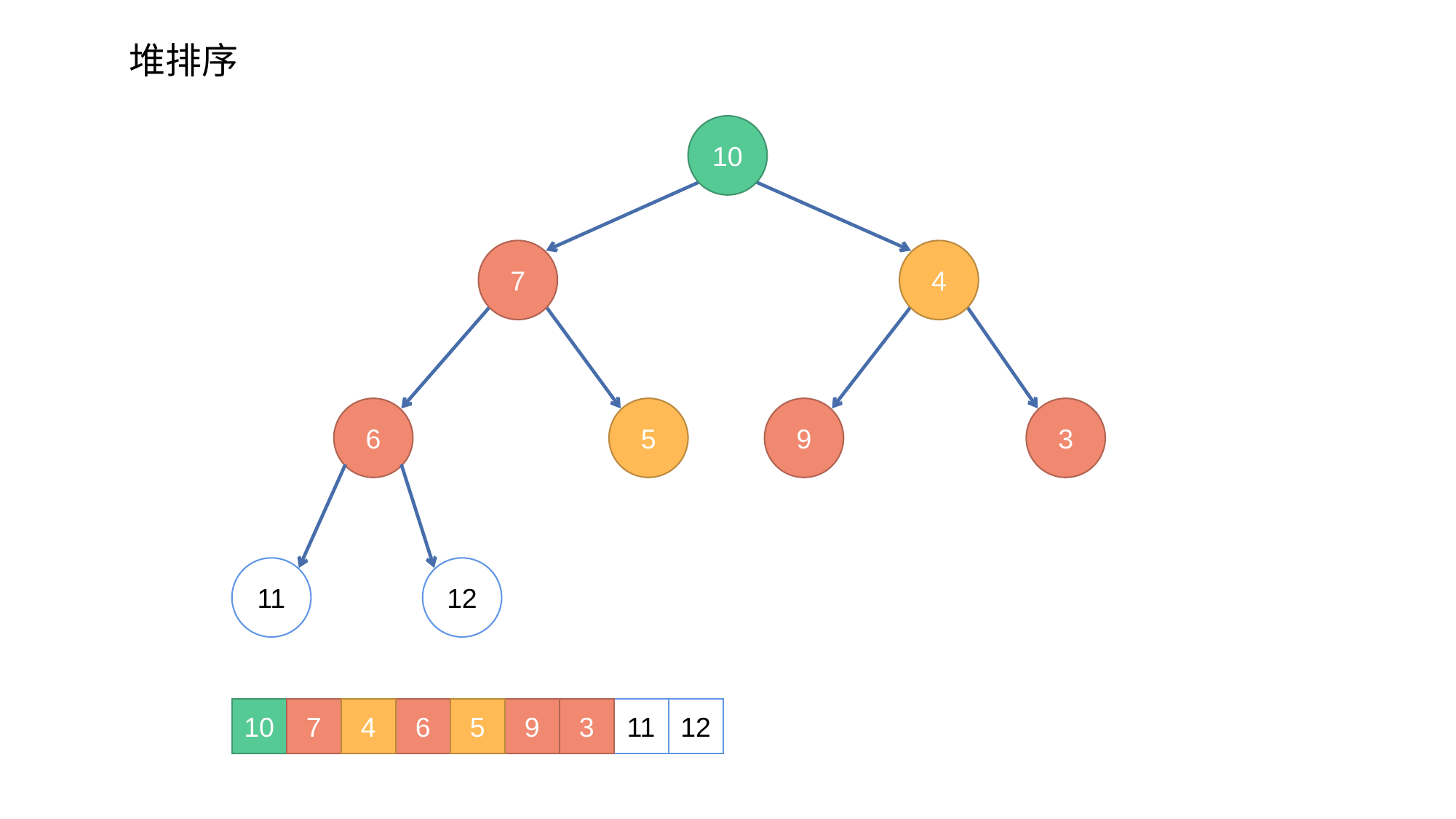

堆排序
10
7
4
6
5
9
3
11
12
10
7
4
6
5
9
3
11
12